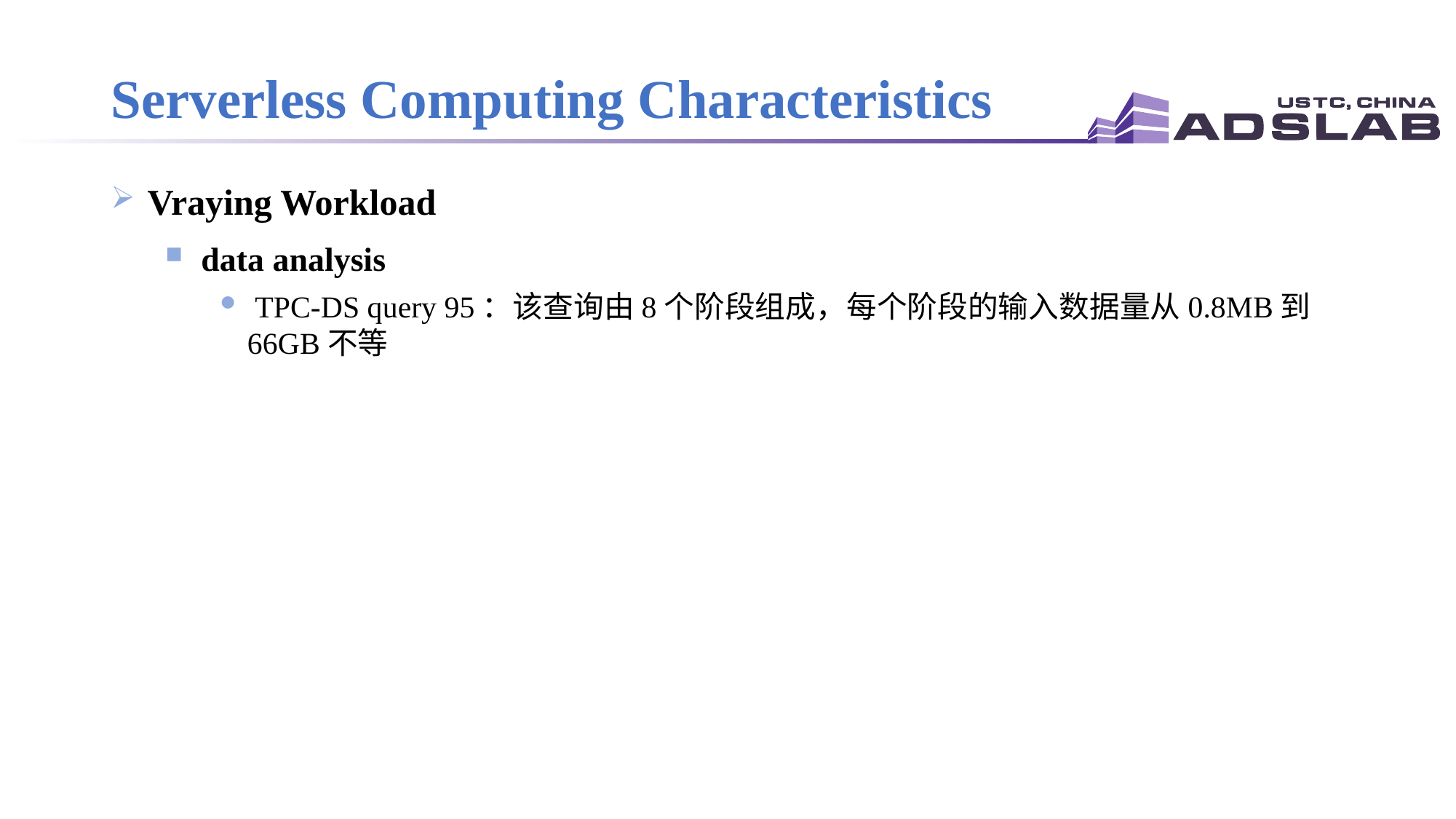

# Serverless Computing Characteristics
 Vraying Workload
 data analysis
 TPC-DS query 95：该查询由8个阶段组成，每个阶段的输入数据量从0.8MB到66GB不等